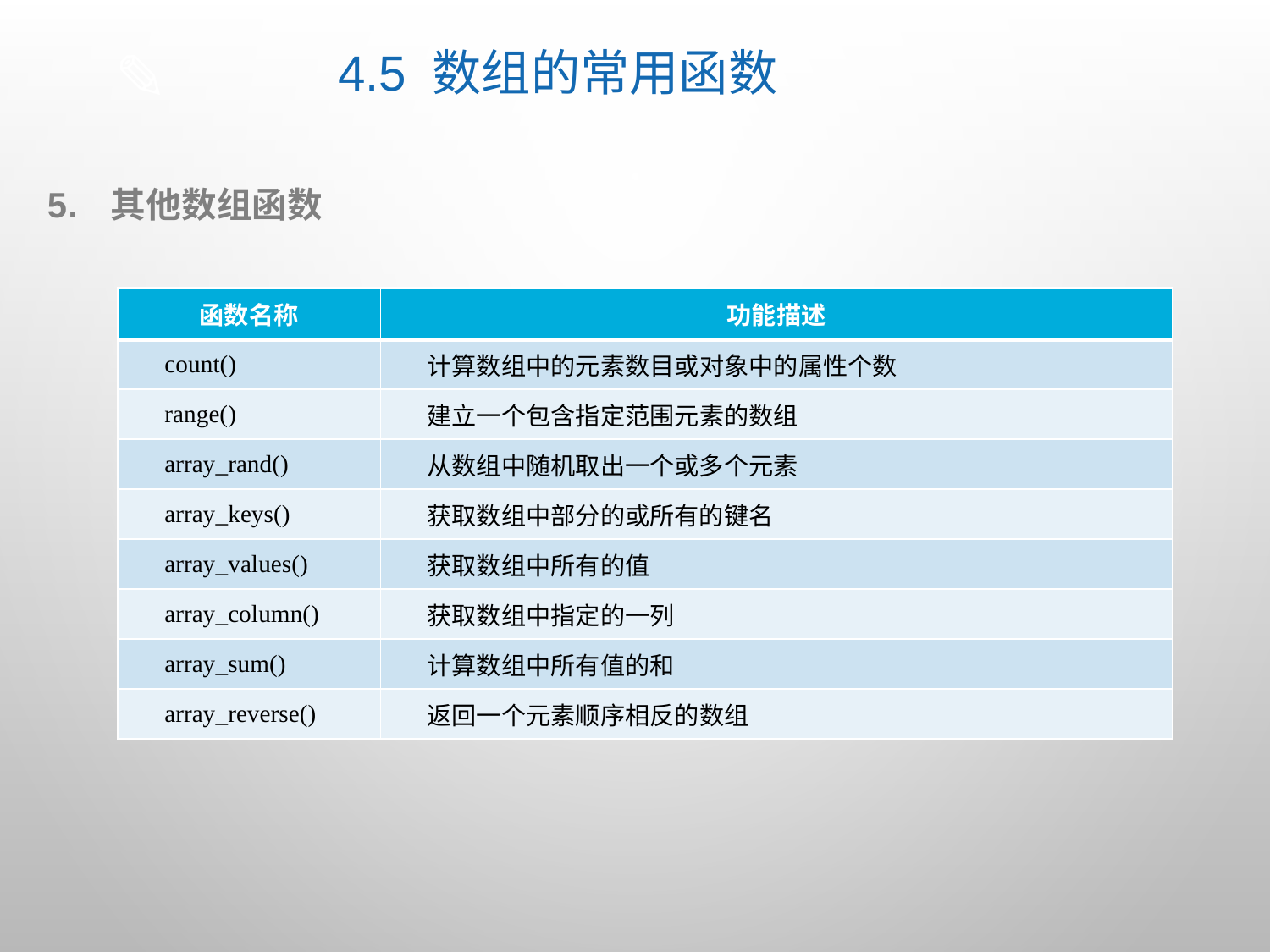

# 4.5 数组的常用函数
其他数组函数
| 函数名称 | 功能描述 |
| --- | --- |
| count() | 计算数组中的元素数目或对象中的属性个数 |
| range() | 建立一个包含指定范围元素的数组 |
| array\_rand() | 从数组中随机取出一个或多个元素 |
| array\_keys() | 获取数组中部分的或所有的键名 |
| array\_values() | 获取数组中所有的值 |
| array\_column() | 获取数组中指定的一列 |
| array\_sum() | 计算数组中所有值的和 |
| array\_reverse() | 返回一个元素顺序相反的数组 |